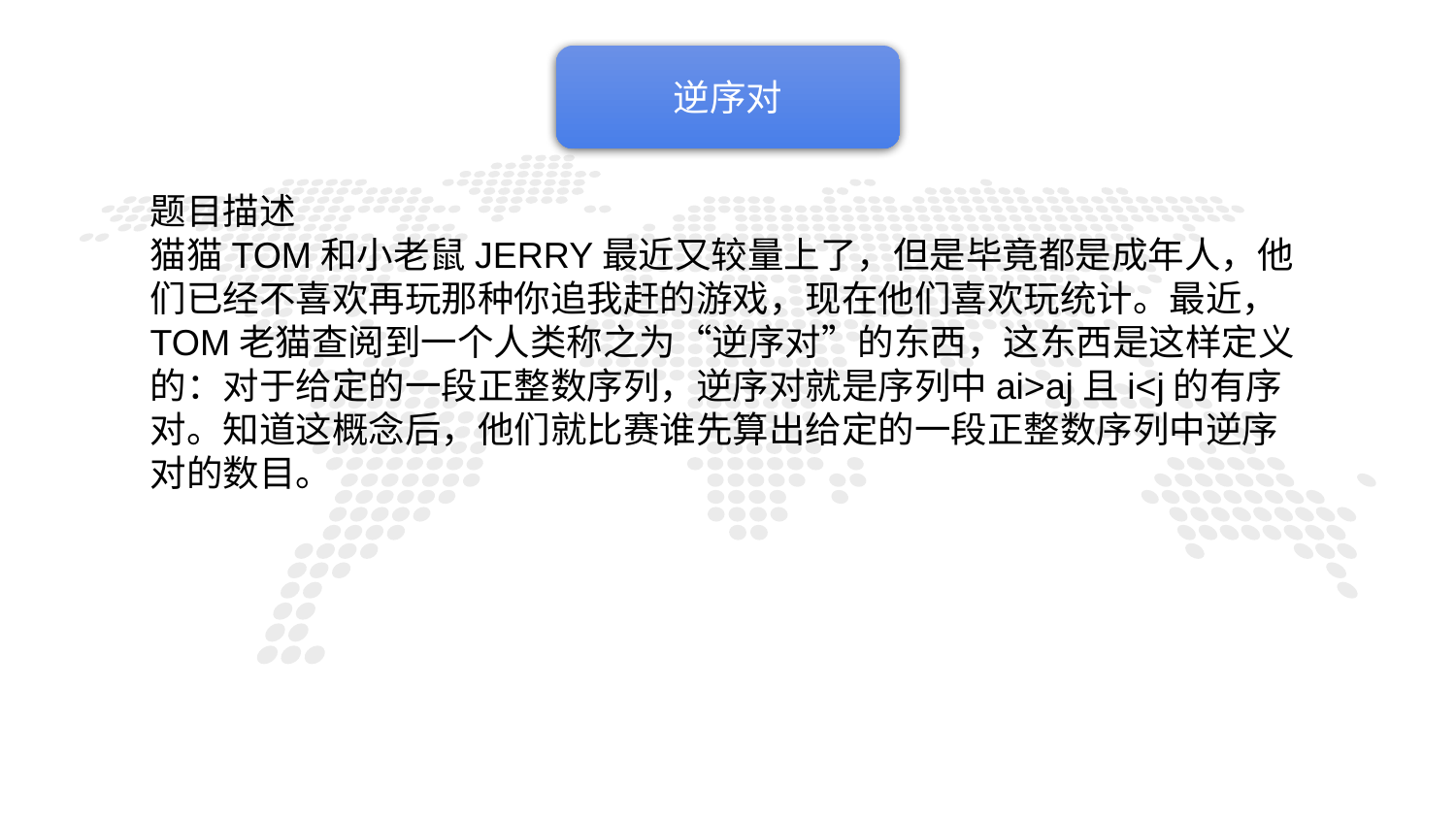

逆序对
题目描述
猫猫TOM和小老鼠JERRY最近又较量上了，但是毕竟都是成年人，他们已经不喜欢再玩那种你追我赶的游戏，现在他们喜欢玩统计。最近，TOM老猫查阅到一个人类称之为“逆序对”的东西，这东西是这样定义的：对于给定的一段正整数序列，逆序对就是序列中ai>aj且i<j的有序对。知道这概念后，他们就比赛谁先算出给定的一段正整数序列中逆序对的数目。